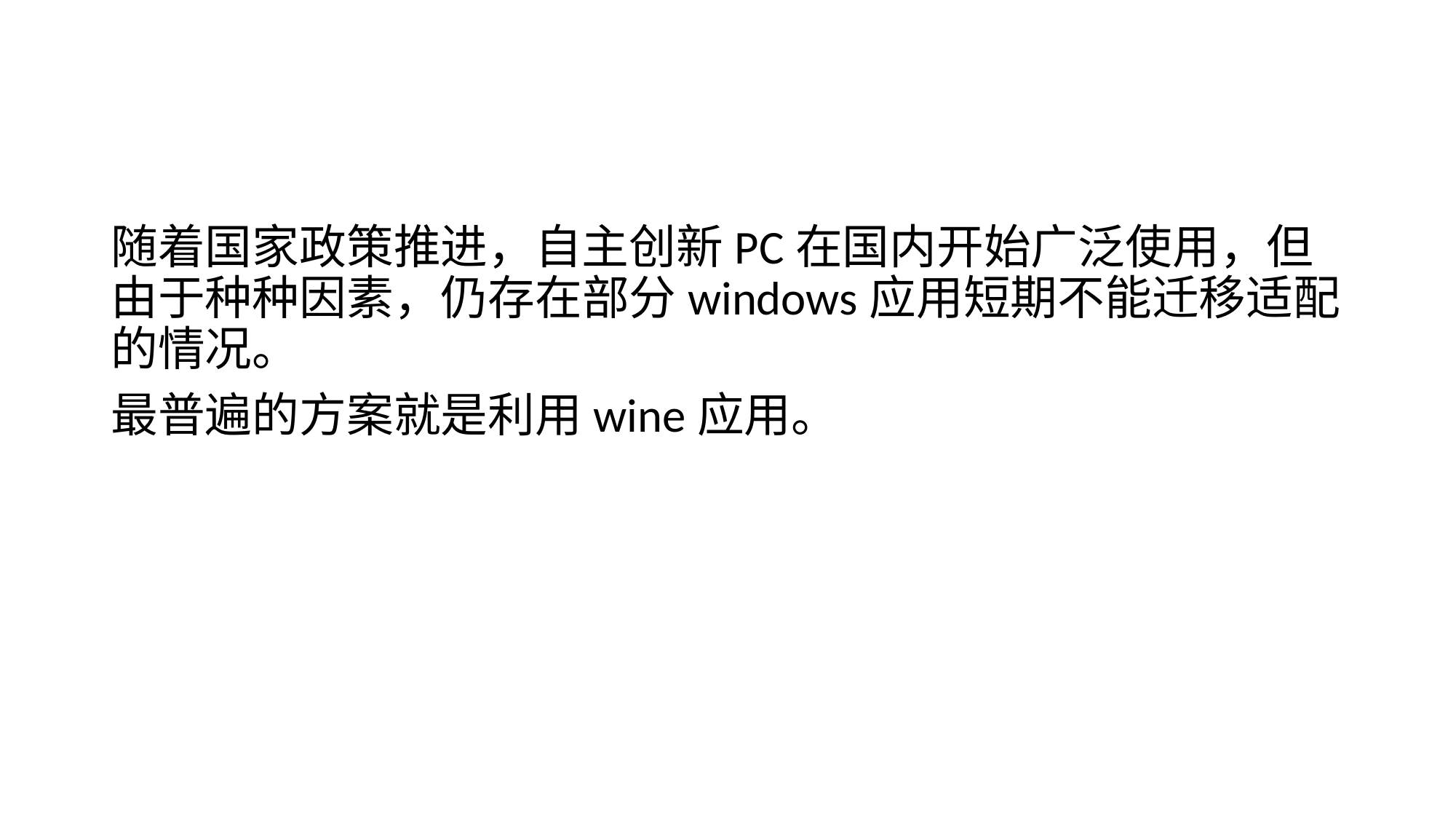

随着国家政策推进，自主创新PC在国内开始广泛使用，但由于种种因素，仍存在部分windows应用短期不能迁移适配的情况。
最普遍的方案就是利用wine应用。